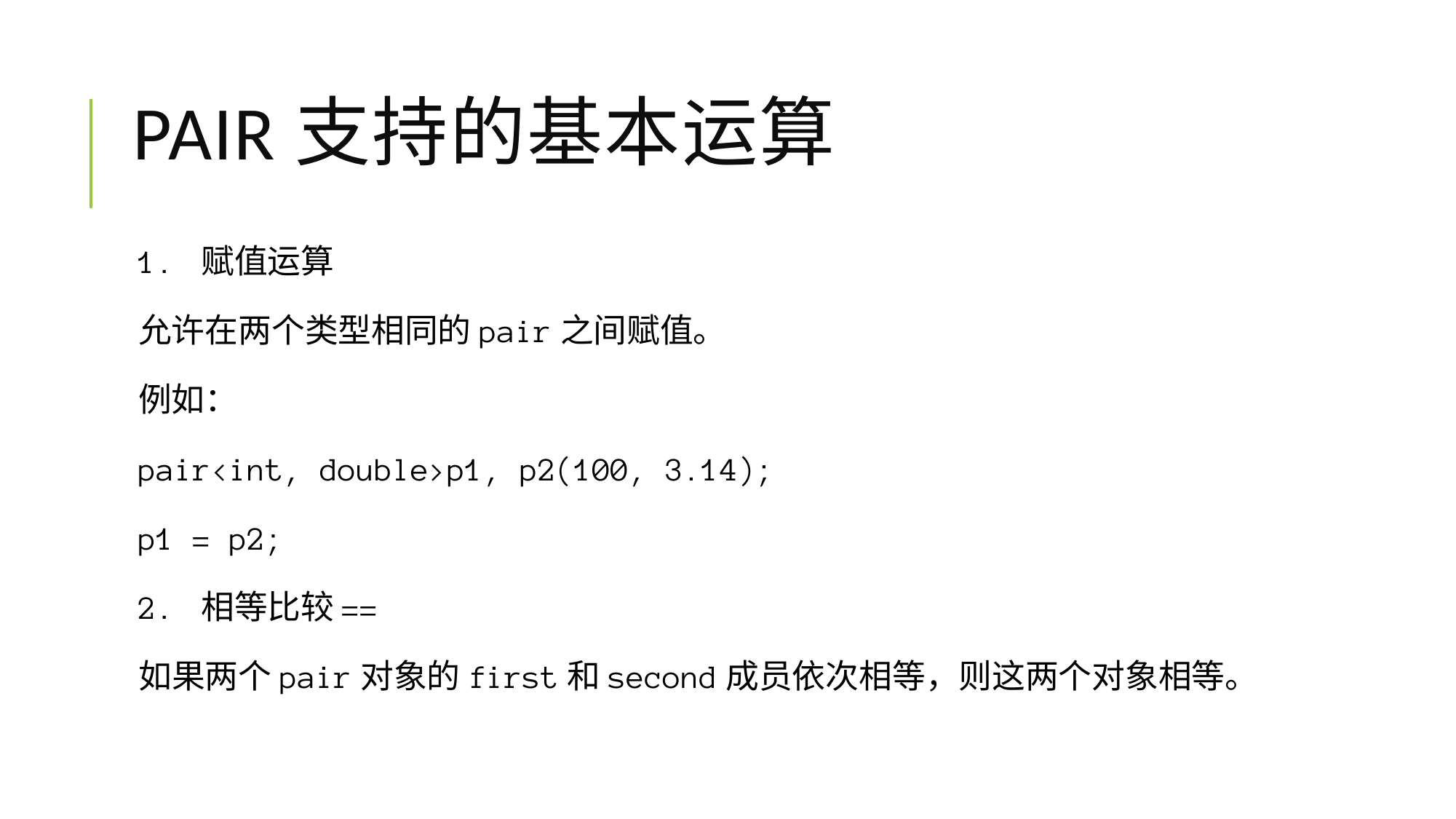

# pair支持的基本运算
1. 赋值运算
允许在两个类型相同的pair之间赋值。
例如：
pair<int, double>p1, p2(100, 3.14);
p1 = p2;
2. 相等比较==
如果两个pair对象的first和second成员依次相等，则这两个对象相等。